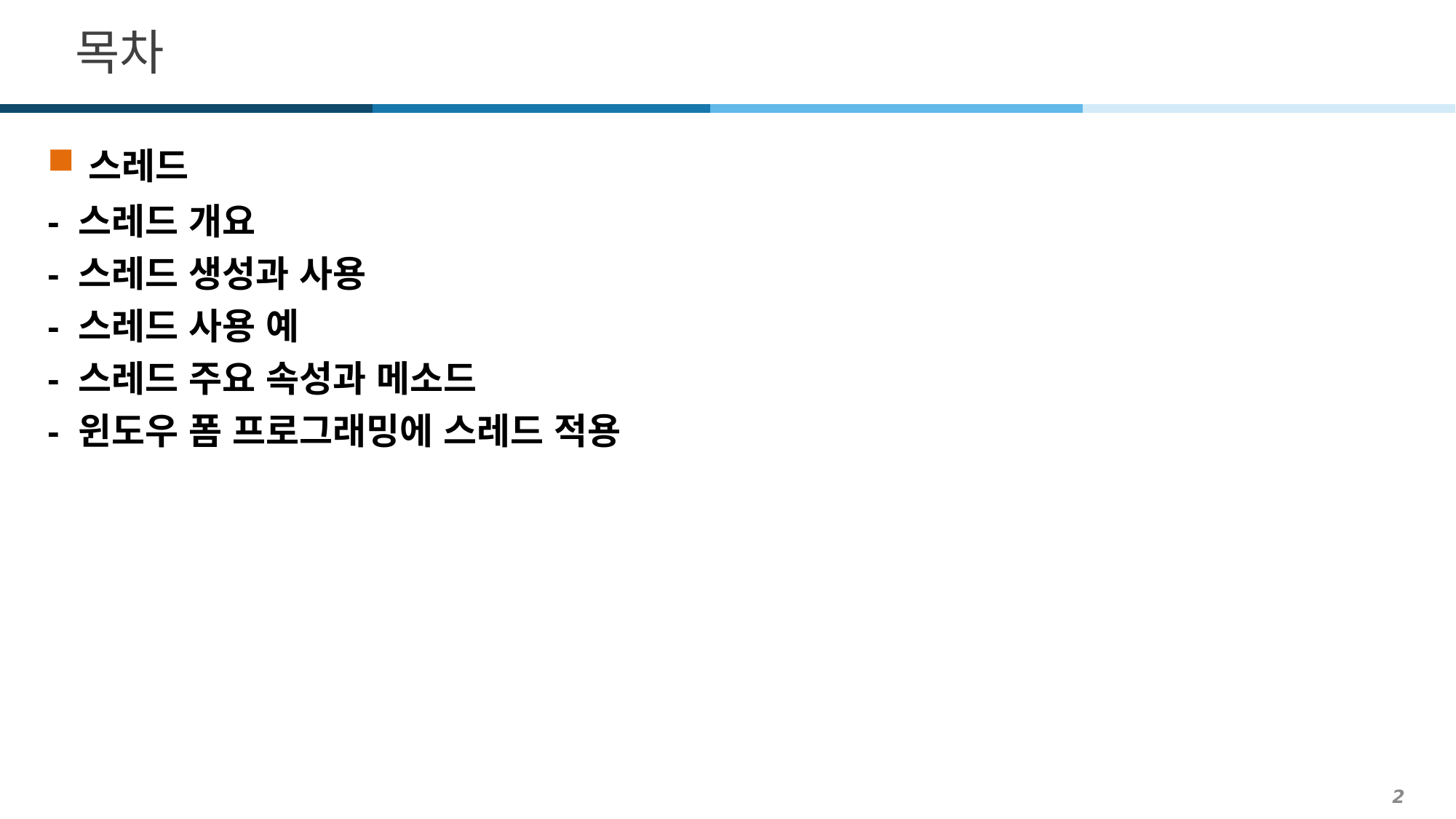

# 목차
스레드
- 스레드 개요
- 스레드 생성과 사용
- 스레드 사용 예
- 스레드 주요 속성과 메소드
- 윈도우 폼 프로그래밍에 스레드 적용